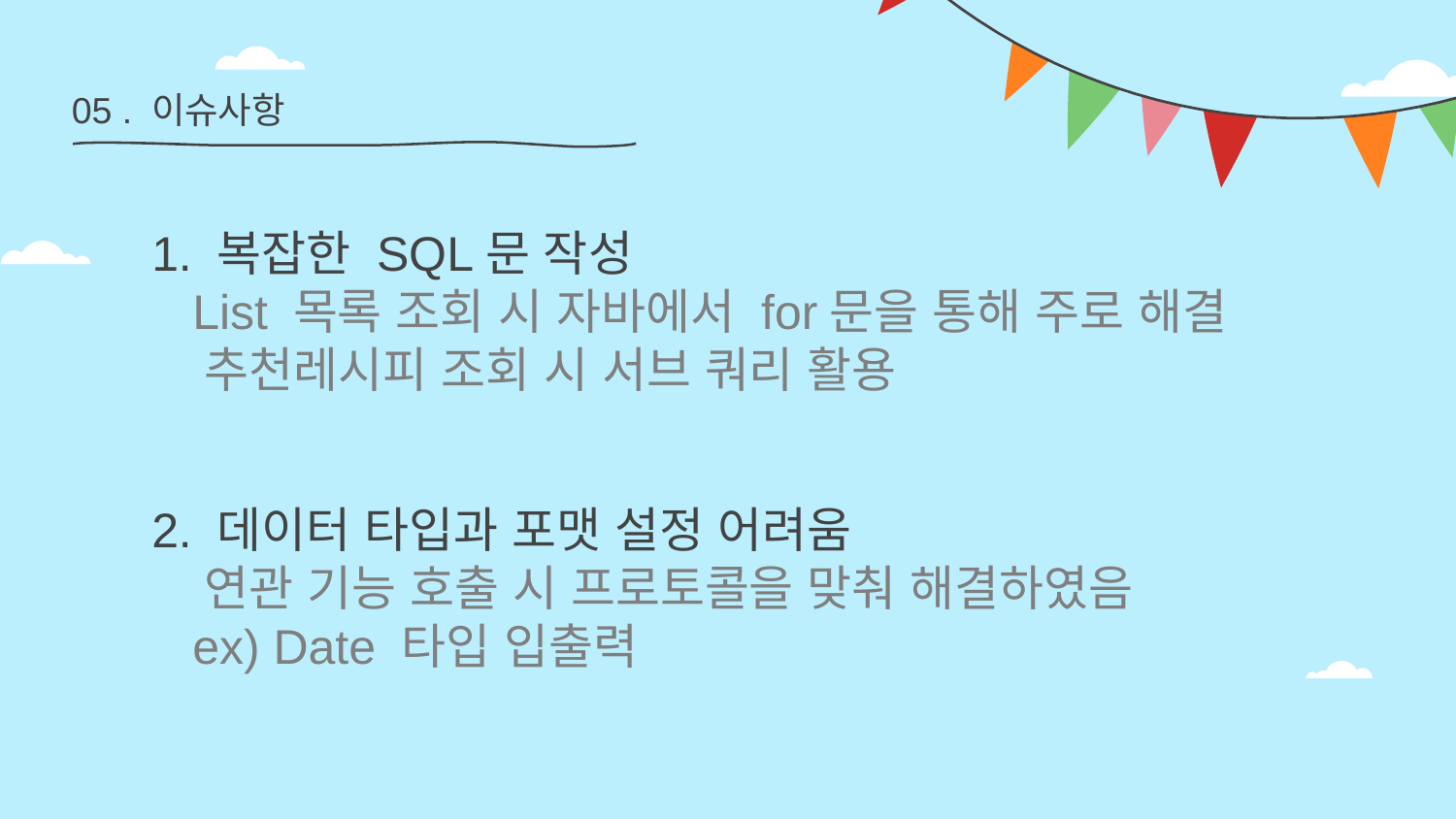

05 . 이슈사항
1. 복잡한 SQL문 작성
   List 목록 조회 시 자바에서 for문을 통해 주로 해결
   추천레시피 조회 시 서브 쿼리 활용

2. 데이터 타입과 포맷 설정 어려움
   연관 기능 호출 시 프로토콜을 맞춰 해결하였음
   ex) Date 타입 입출력